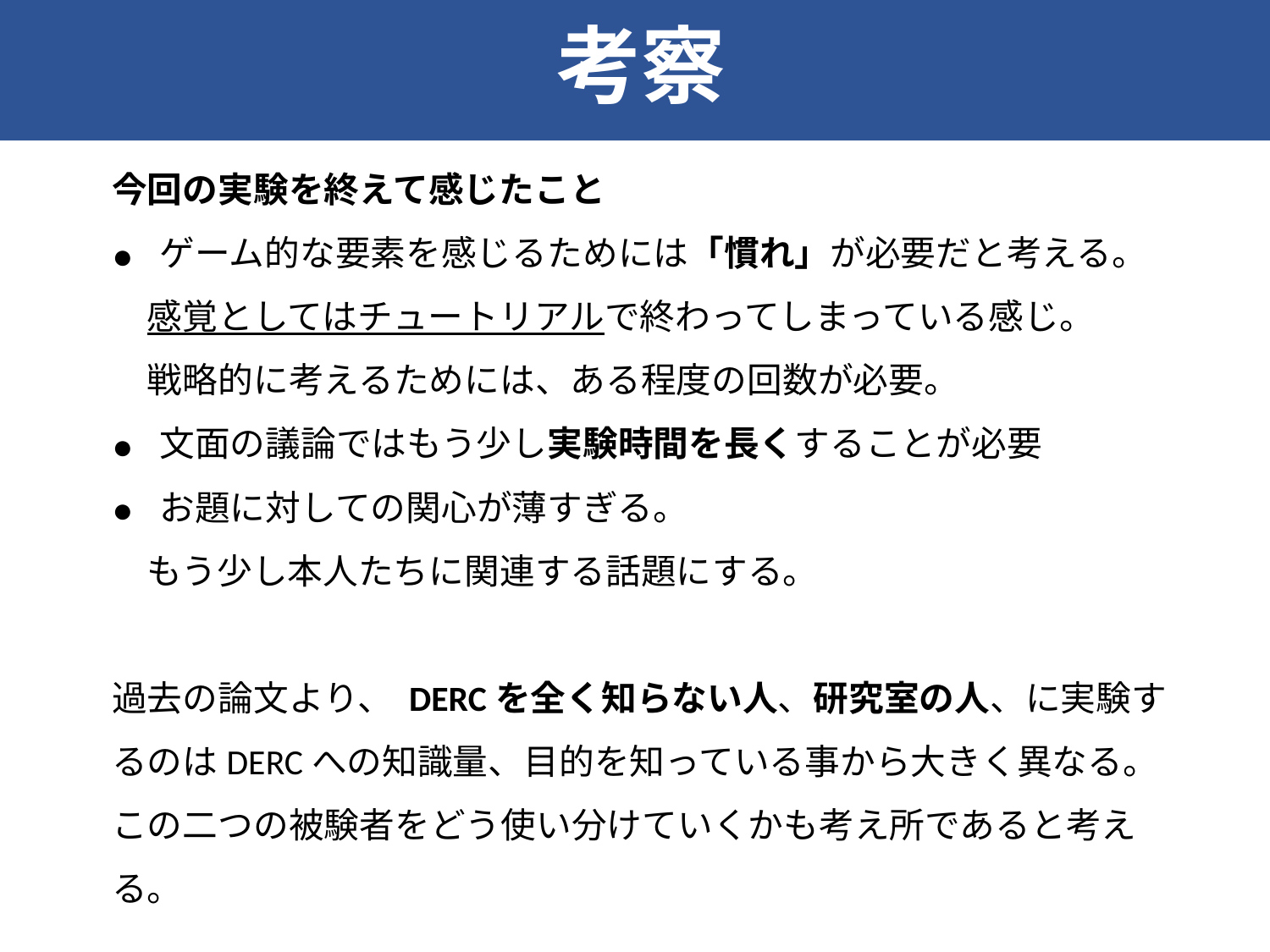

考察
今回の実験を終えて感じたこと
ゲーム的な要素を感じるためには「慣れ」が必要だと考える。
　感覚としてはチュートリアルで終わってしまっている感じ。
　戦略的に考えるためには、ある程度の回数が必要。
文面の議論ではもう少し実験時間を長くすることが必要
お題に対しての関心が薄すぎる。
　もう少し本人たちに関連する話題にする。

過去の論文より、 DERCを全く知らない人、研究室の人、に実験するのはDERCへの知識量、目的を知っている事から大きく異なる。
この二つの被験者をどう使い分けていくかも考え所であると考える。